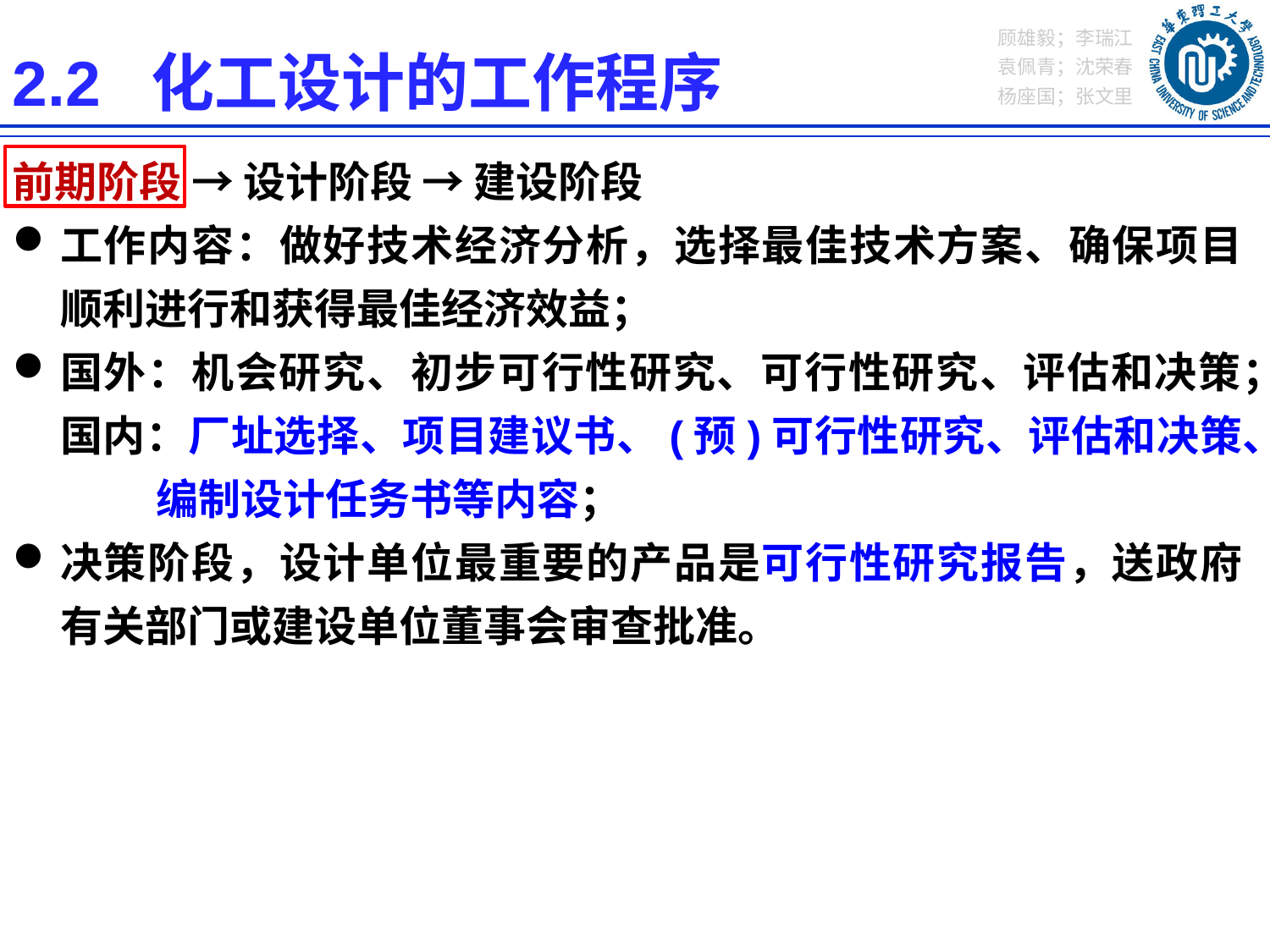

2.2  化工设计的工作程序
前期阶段 → 设计阶段 → 建设阶段
工作内容：做好技术经济分析，选择最佳技术方案、确保项目顺利进行和获得最佳经济效益；
国外：机会研究、初步可行性研究、可行性研究、评估和决策；国内：厂址选择、项目建议书、(预)可行性研究、评估和决策、
              编制设计任务书等内容；
决策阶段，设计单位最重要的产品是可行性研究报告，送政府有关部门或建设单位董事会审查批准。